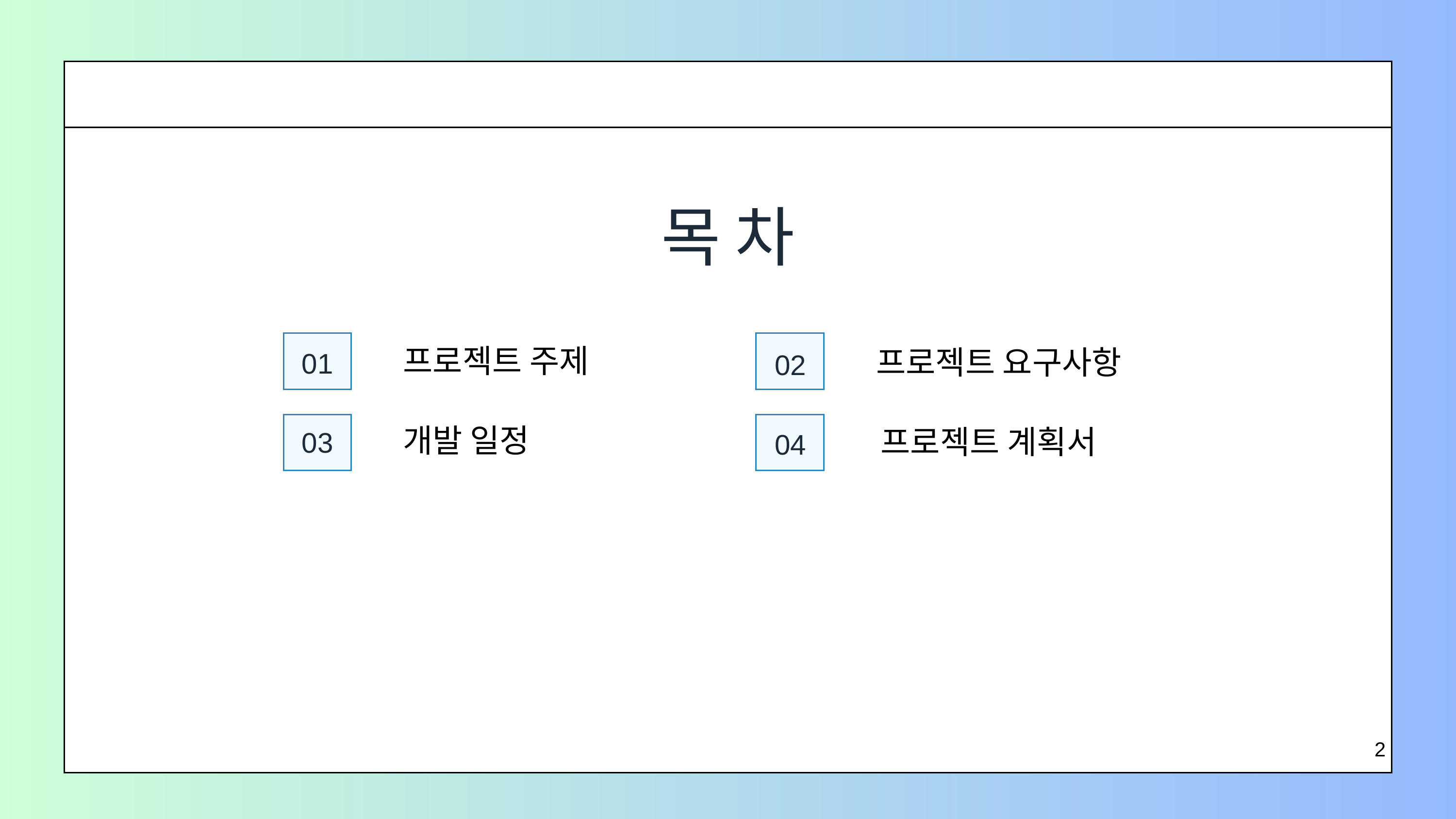

목 차

프로젝트 주제
프로젝트 요구사항
01
02

개발 일정
프로젝트 계획서
03
04
2